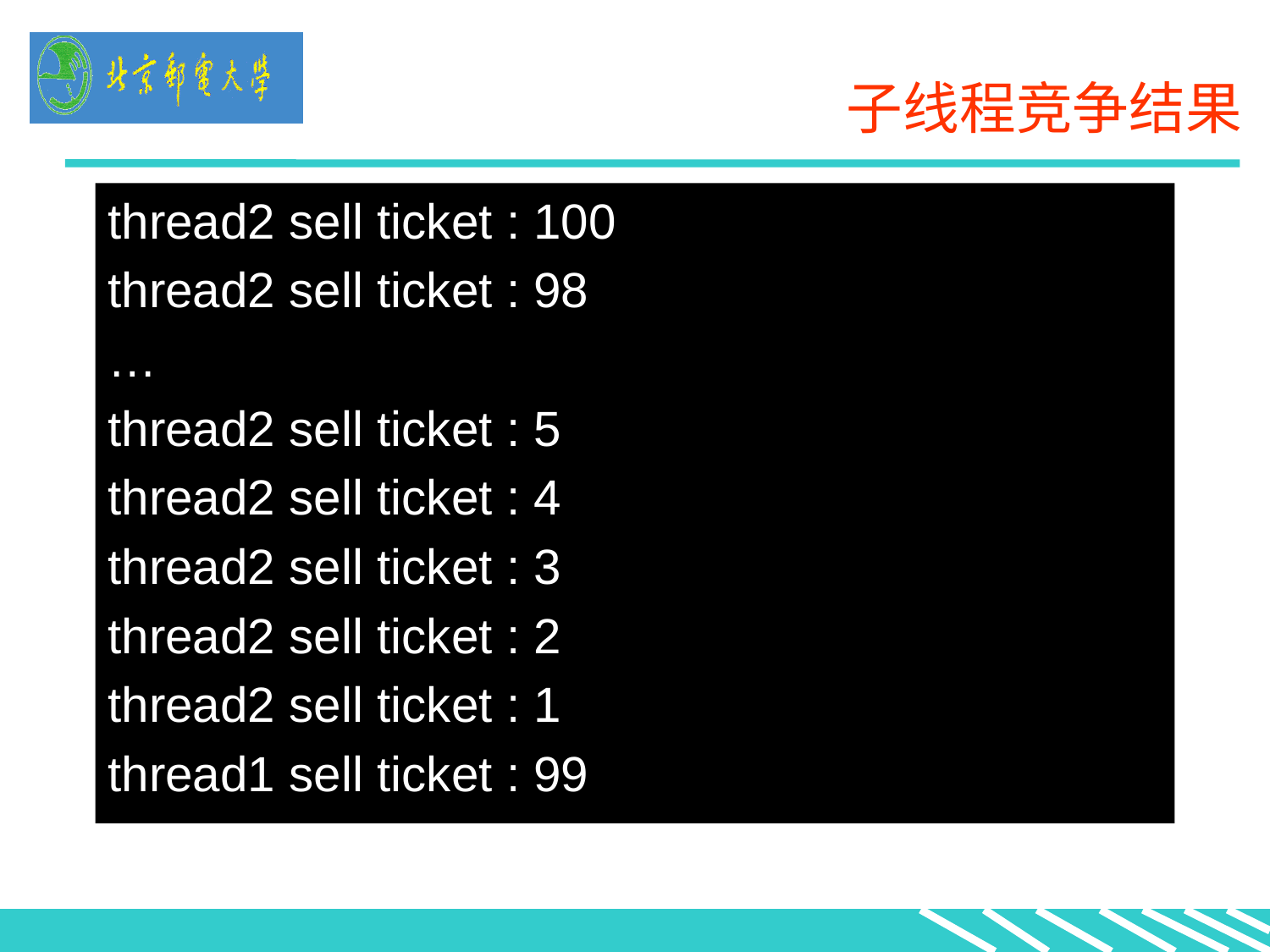

# 子线程竞争结果
thread2 sell ticket : 100
thread2 sell ticket : 98
…
thread2 sell ticket : 5
thread2 sell ticket : 4
thread2 sell ticket : 3
thread2 sell ticket : 2
thread2 sell ticket : 1
thread1 sell ticket : 99